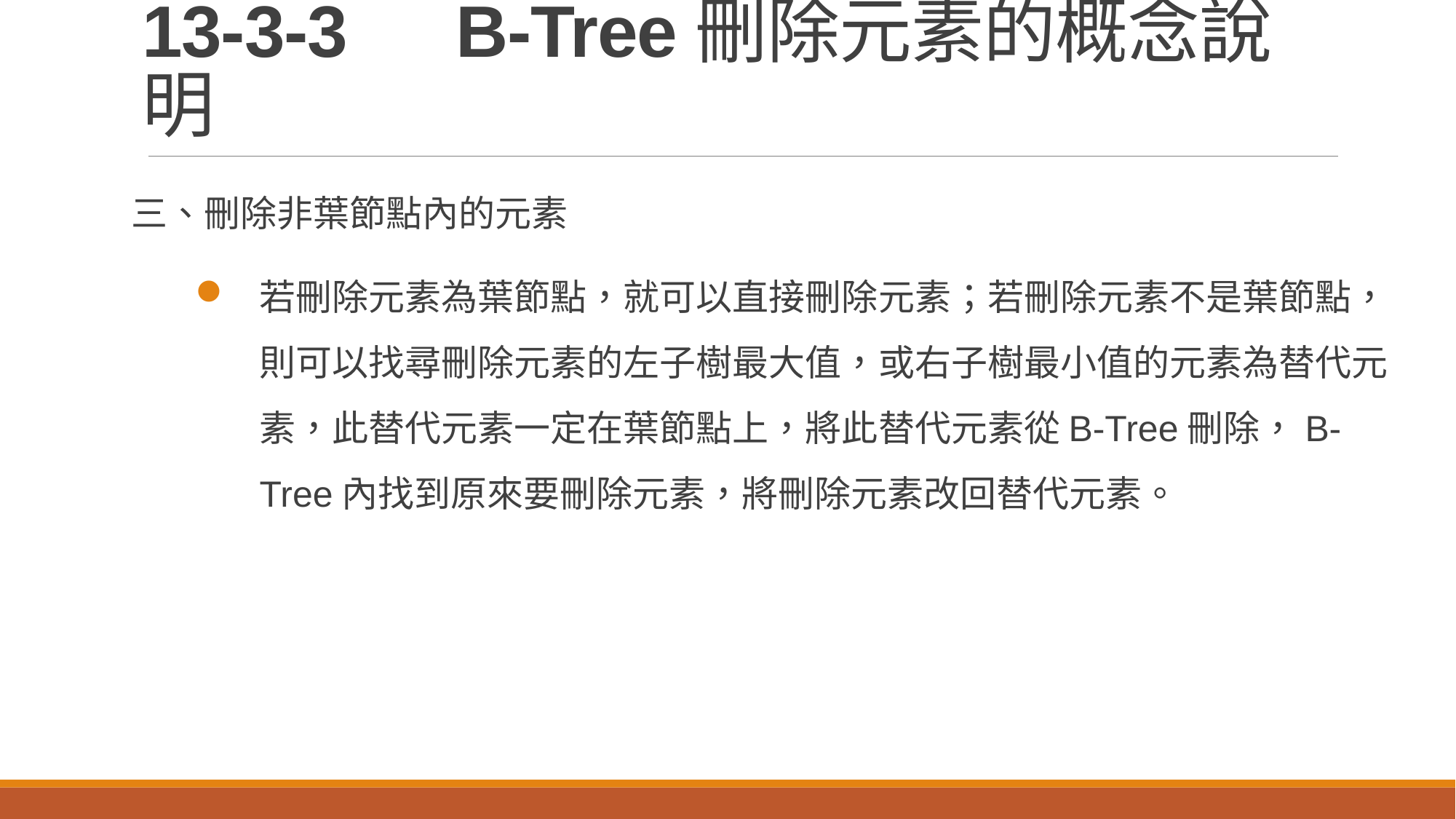

# 13-3-3　B-Tree刪除元素的概念說明
三、刪除非葉節點內的元素
若刪除元素為葉節點，就可以直接刪除元素；若刪除元素不是葉節點，則可以找尋刪除元素的左子樹最大值，或右子樹最小值的元素為替代元素，此替代元素一定在葉節點上，將此替代元素從B-Tree刪除，B-Tree內找到原來要刪除元素，將刪除元素改回替代元素。